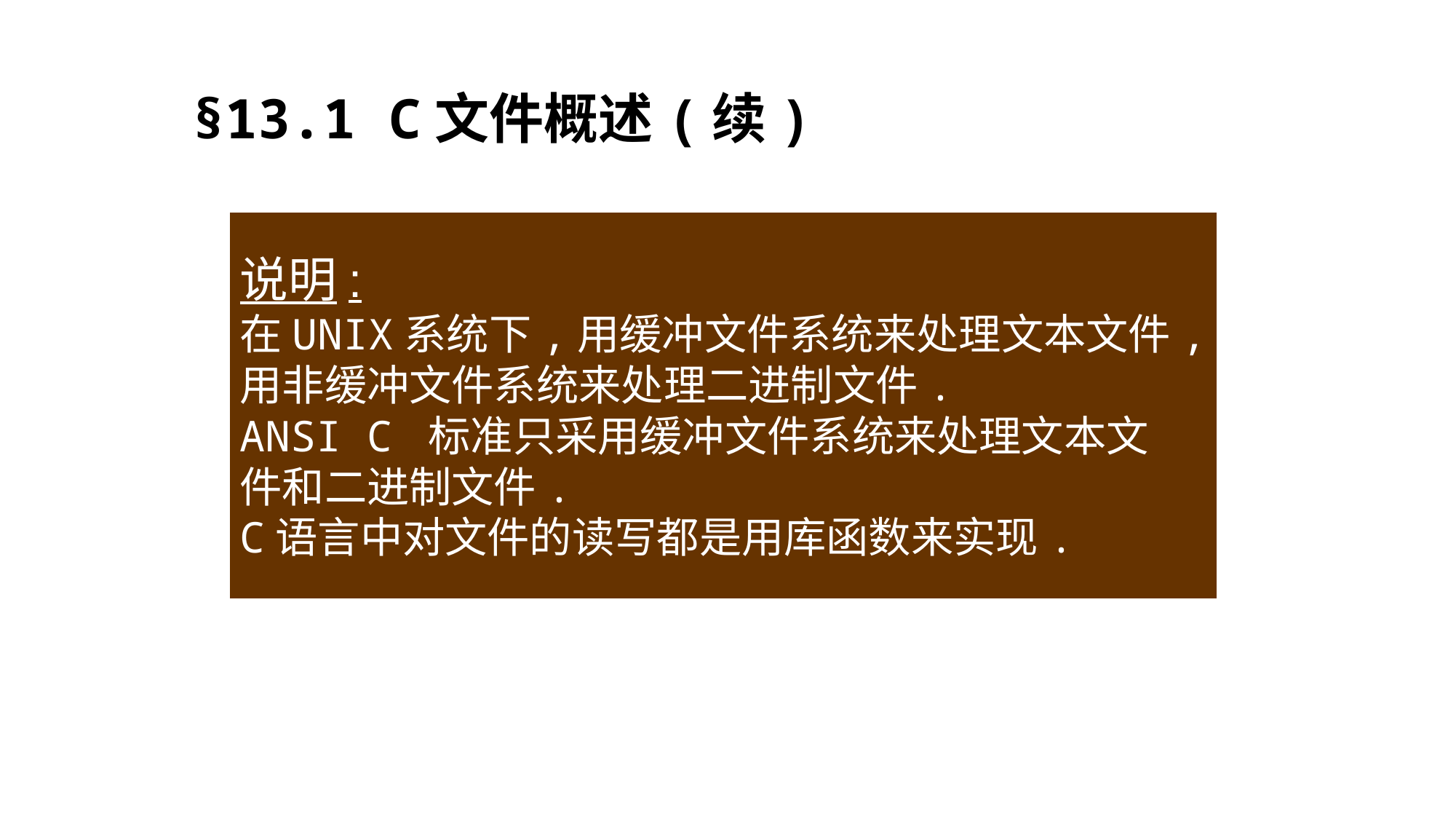

§13.1 C文件概述(续)
说明:
在UNIX系统下,用缓冲文件系统来处理文本文件,
用非缓冲文件系统来处理二进制文件.
ANSI C 标准只采用缓冲文件系统来处理文本文
件和二进制文件.
C语言中对文件的读写都是用库函数来实现.